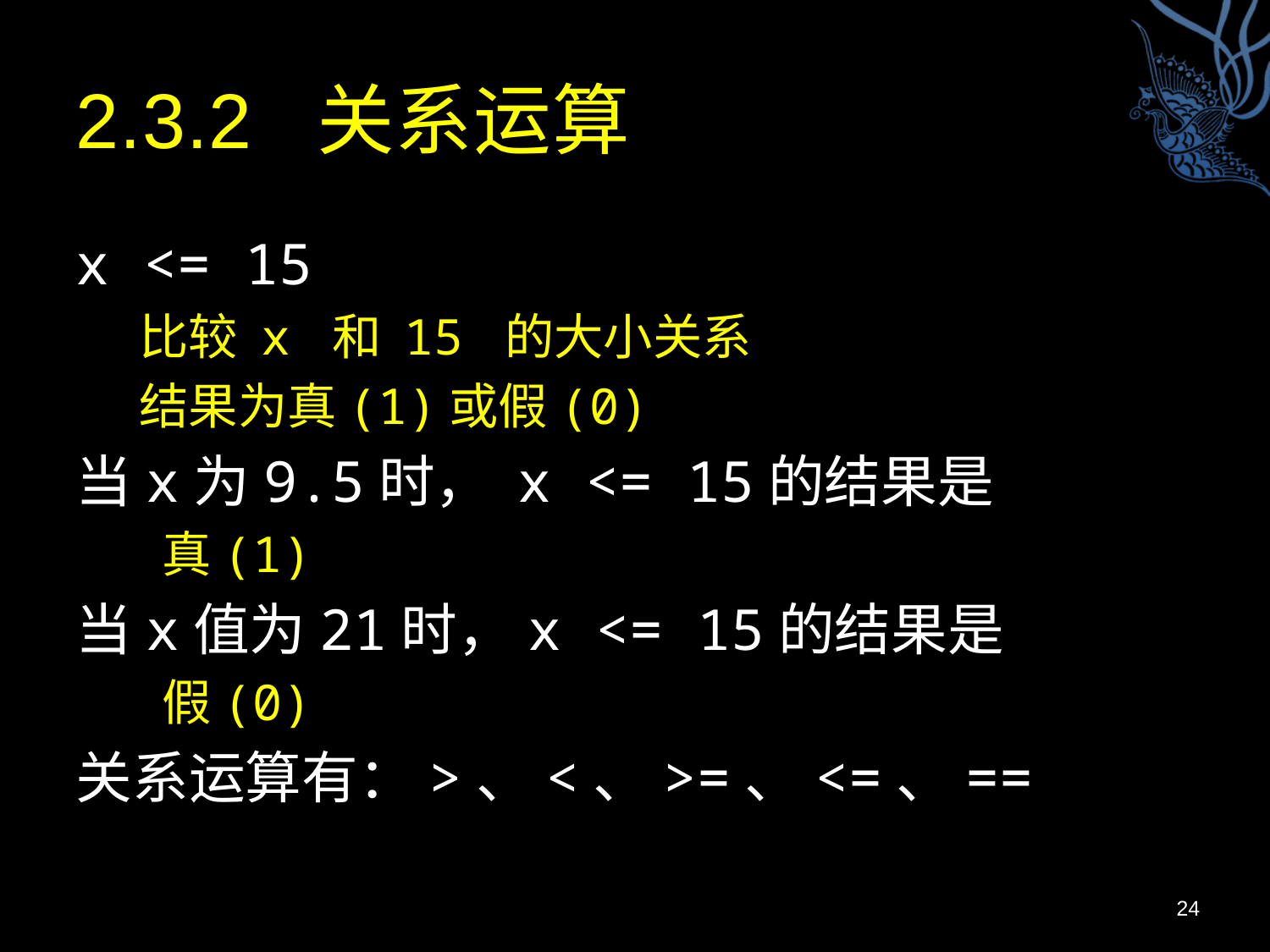

# 2.3.2  关系运算
x <= 15
比较 x 和 15 的大小关系
结果为真(1)或假(0)
当x为9.5时， x <= 15的结果是
 真(1)
当x值为21时，x <= 15的结果是
 假(0)
关系运算有：>、<、>=、<=、==
24